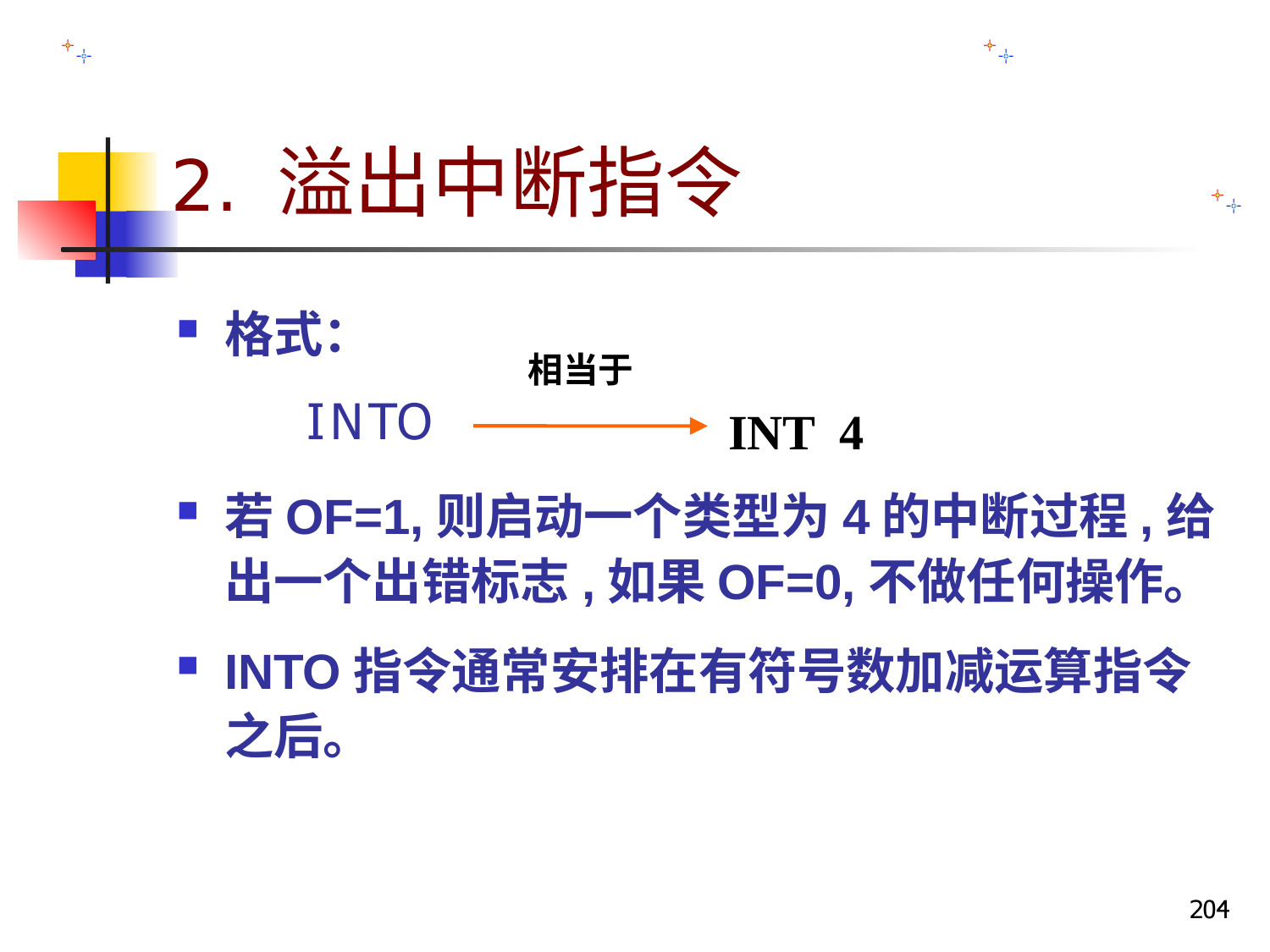

# 2. 溢出中断指令
格式：
         INTO
若OF=1,则启动一个类型为4的中断过程,给出一个出错标志,如果OF=0,不做任何操作。
INTO指令通常安排在有符号数加减运算指令之后。
相当于
INT  4

204